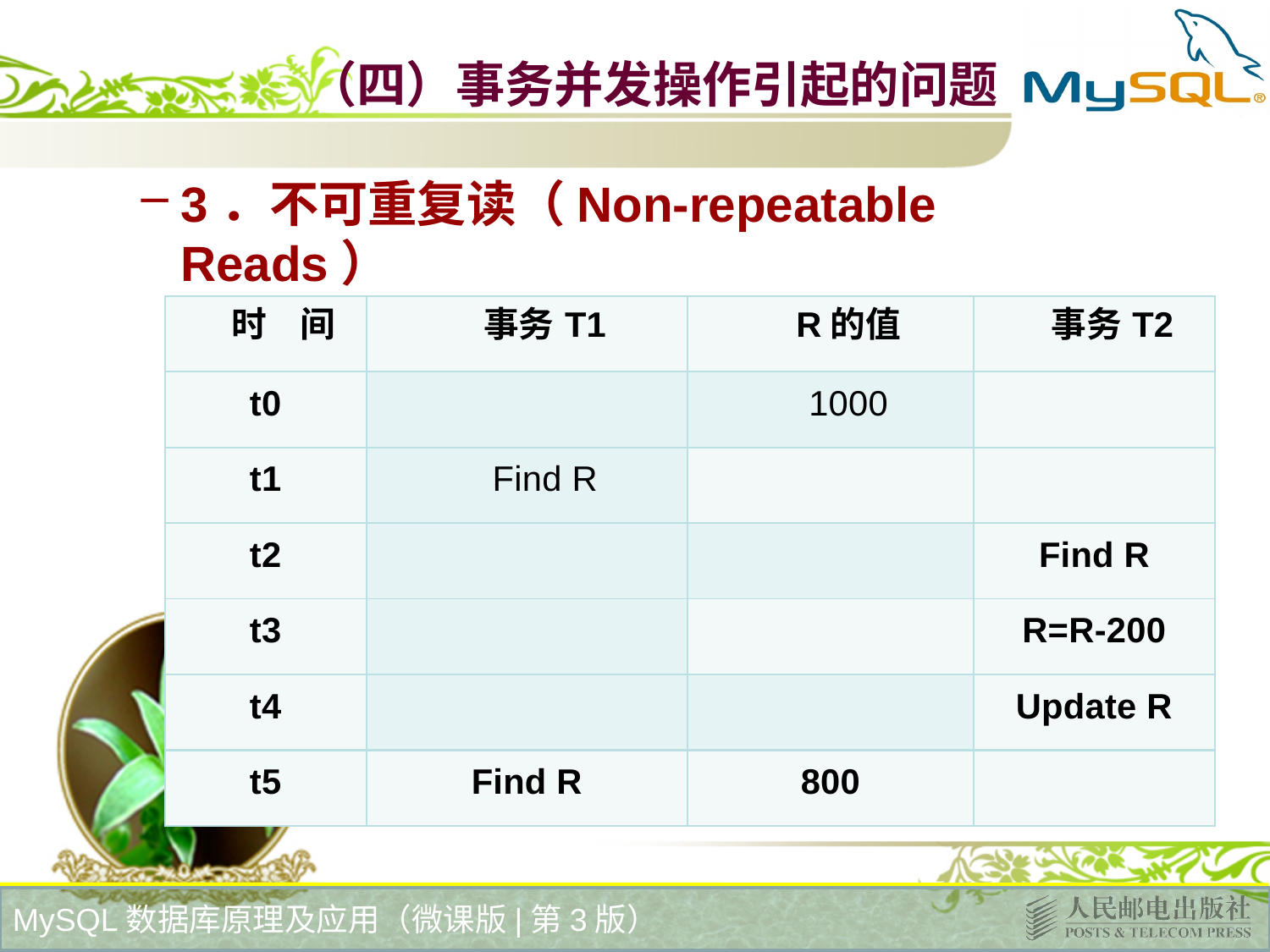

# （四）事务并发操作引起的问题
3．不可重复读（Non-repeatable Reads）
| 时 间 | 事务T1 | R的值 | 事务T2 |
| --- | --- | --- | --- |
| t0 |  | 1000 |  |
| t1 | Find R |  |  |
| t2 |  |  | Find R |
| t3 |  |  | R=R-200 |
| t4 |  |  | Update R |
| t5 | Find R | 800 |  |